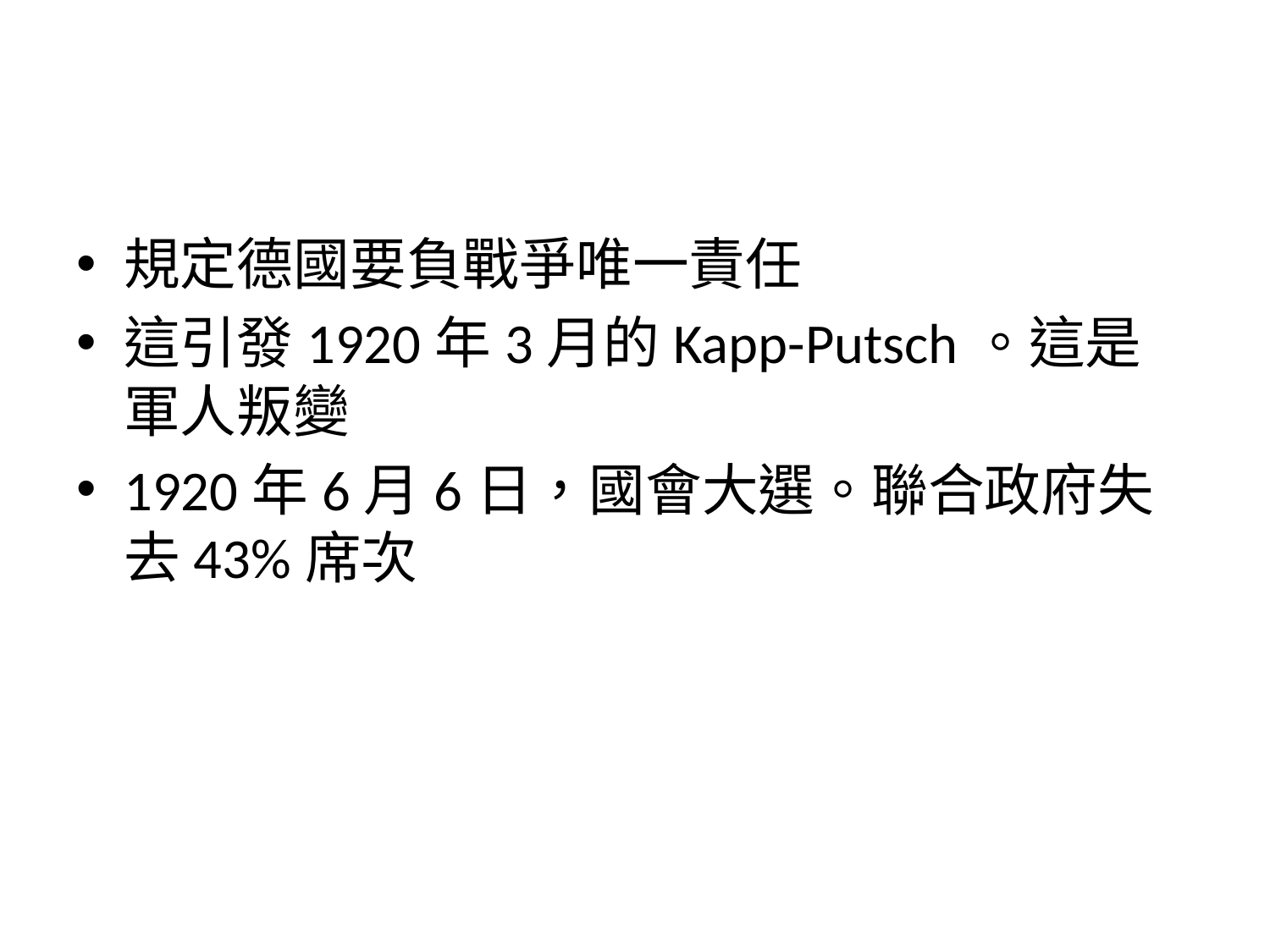

#
規定德國要負戰爭唯一責任
這引發1920年3月的Kapp-Putsch。這是軍人叛變
1920年6月6日，國會大選。聯合政府失去43%席次